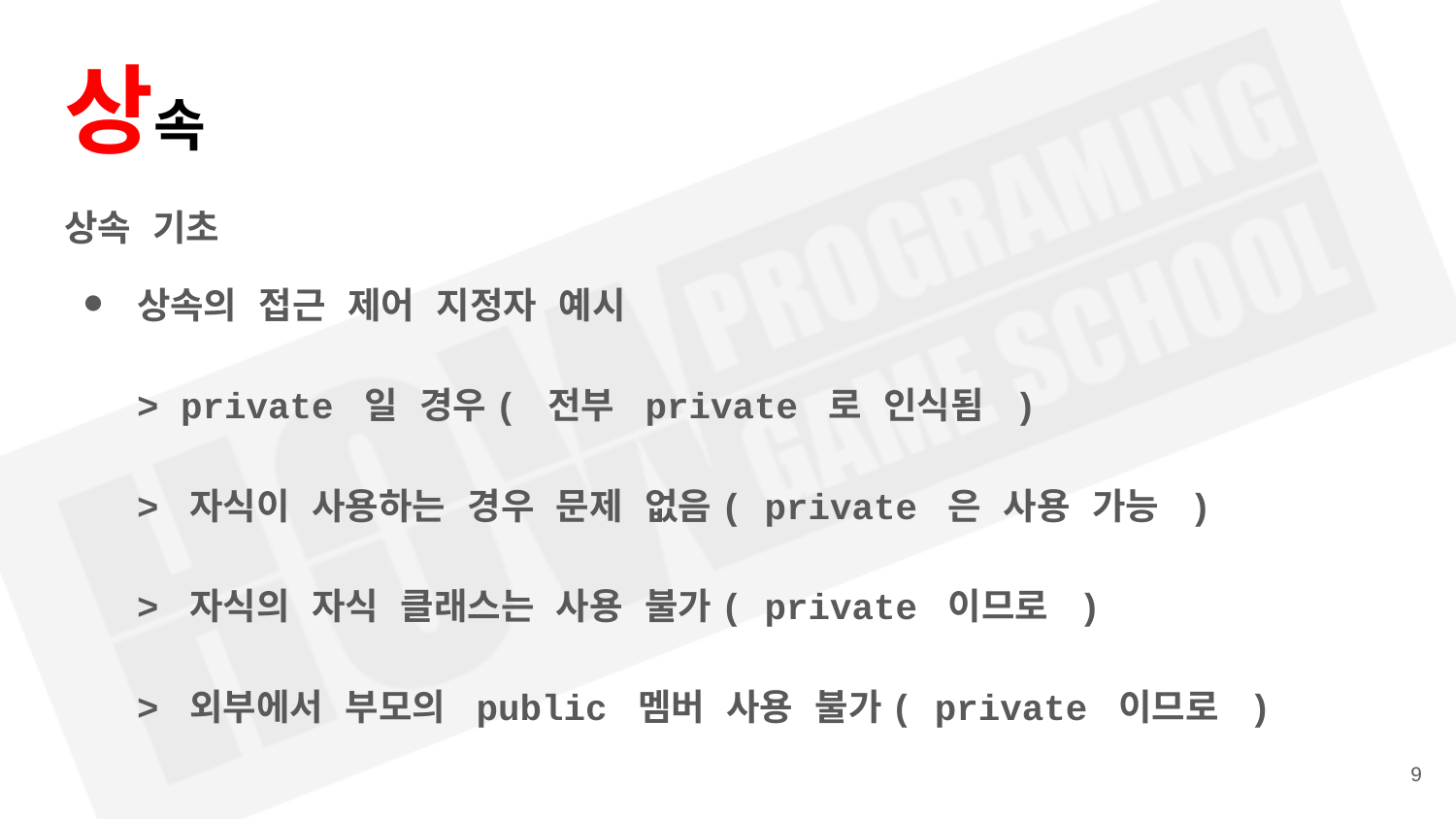

# 상속
상속 기초
상속의 접근 제어 지정자 예시
> private 일 경우( 전부 private 로 인식됨 )
> 자식이 사용하는 경우 문제 없음( private 은 사용 가능 )
> 자식의 자식 클래스는 사용 불가( private 이므로 )
> 외부에서 부모의 public 멤버 사용 불가( private 이므로 )
9